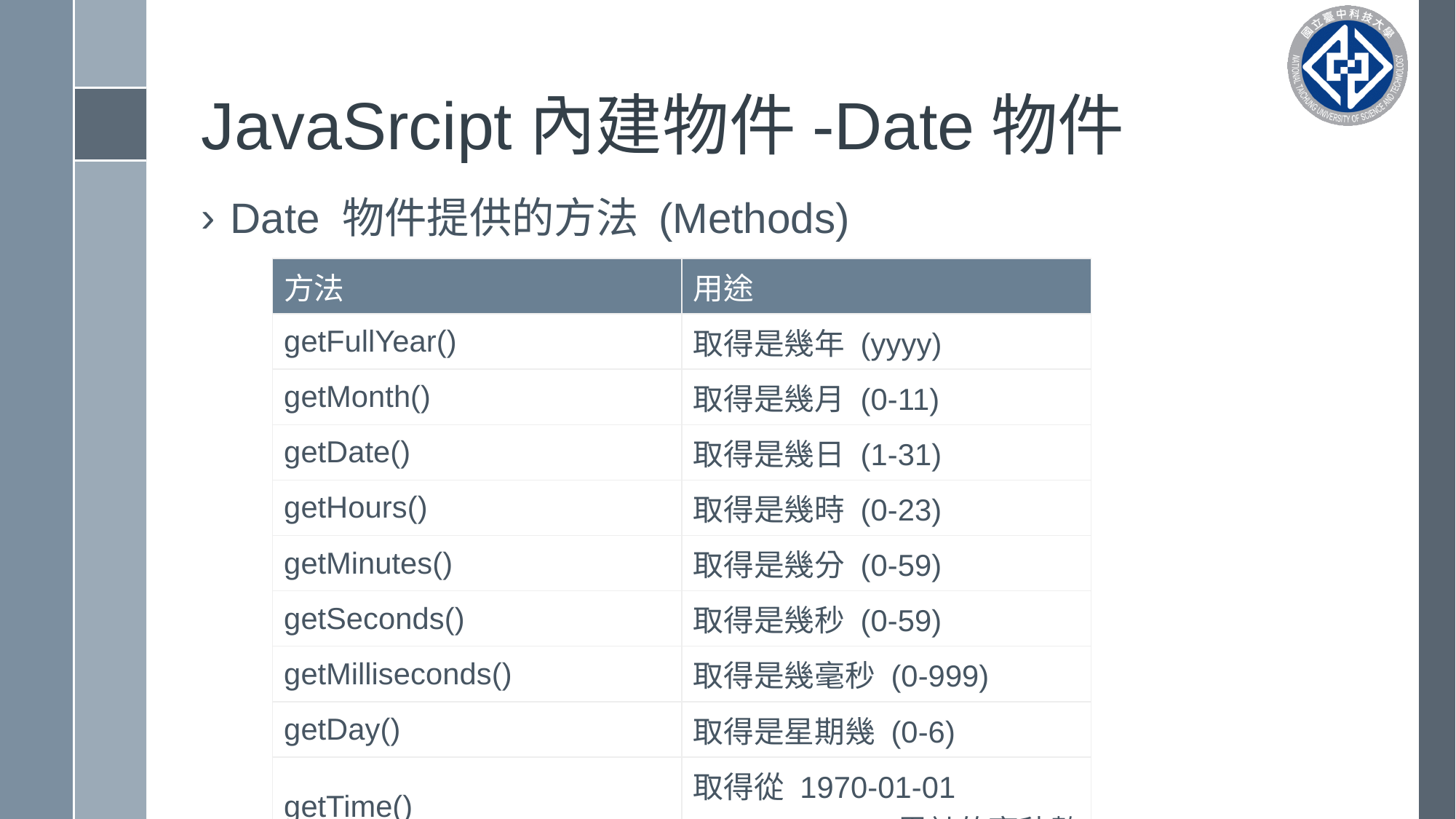

# JavaSrcipt內建物件-Date物件
Date 物件提供的方法 (Methods)
| 方法 | 用途 |
| --- | --- |
| getFullYear() | 取得是幾年 (yyyy) |
| getMonth() | 取得是幾月 (0-11) |
| getDate() | 取得是幾日 (1-31) |
| getHours() | 取得是幾時 (0-23) |
| getMinutes() | 取得是幾分 (0-59) |
| getSeconds() | 取得是幾秒 (0-59) |
| getMilliseconds() | 取得是幾毫秒 (0-999) |
| getDay() | 取得是星期幾 (0-6) |
| getTime() | 取得從 1970-01-01 00:00:00 UTC 累計的毫秒數 |